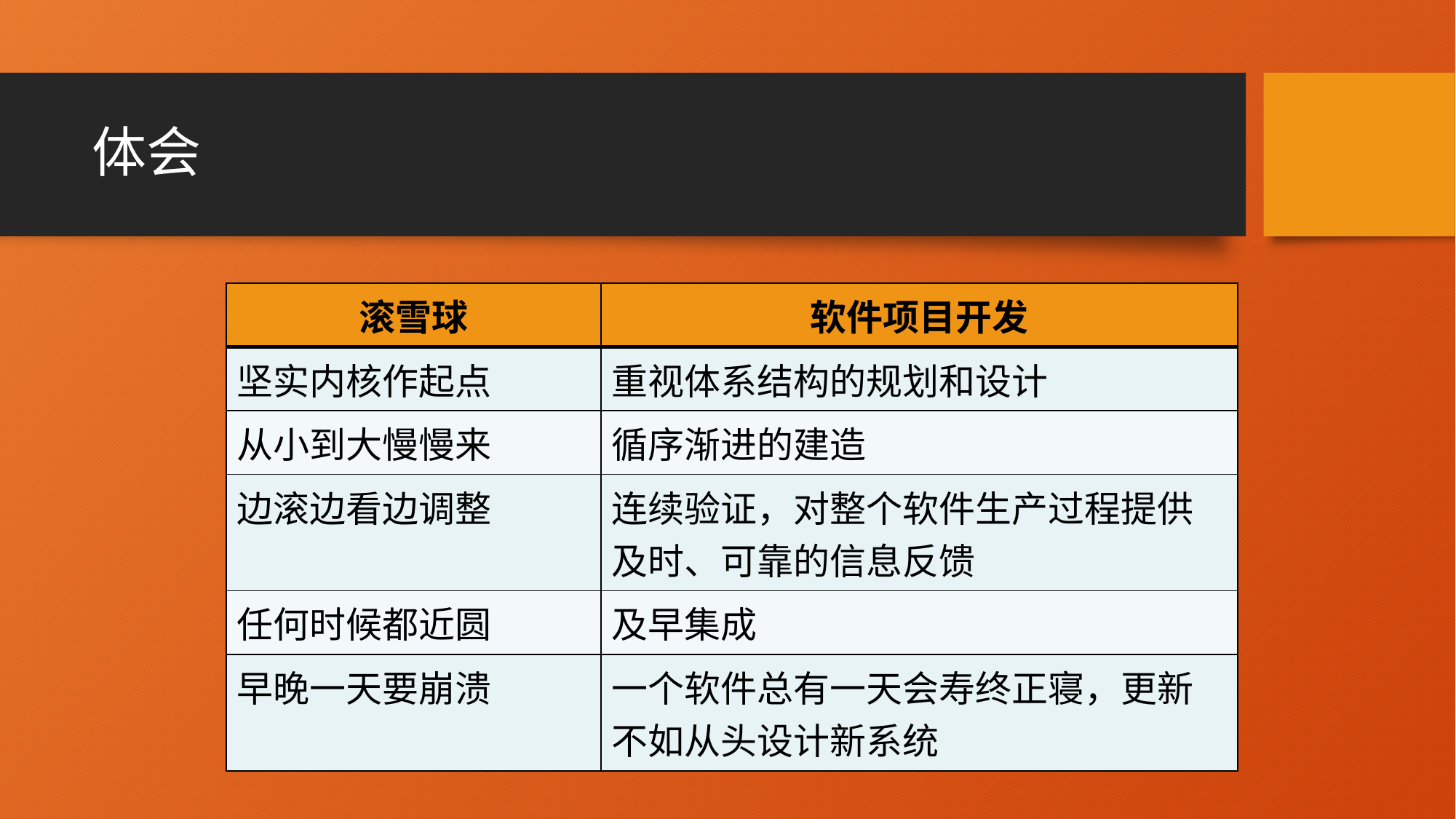

# 体会
| 滚雪球 | 软件项目开发 |
| --- | --- |
| 坚实内核作起点 | 重视体系结构的规划和设计 |
| 从小到大慢慢来 | 循序渐进的建造 |
| 边滚边看边调整 | 连续验证，对整个软件生产过程提供及时、可靠的信息反馈 |
| 任何时候都近圆 | 及早集成 |
| 早晚一天要崩溃 | 一个软件总有一天会寿终正寝，更新不如从头设计新系统 |